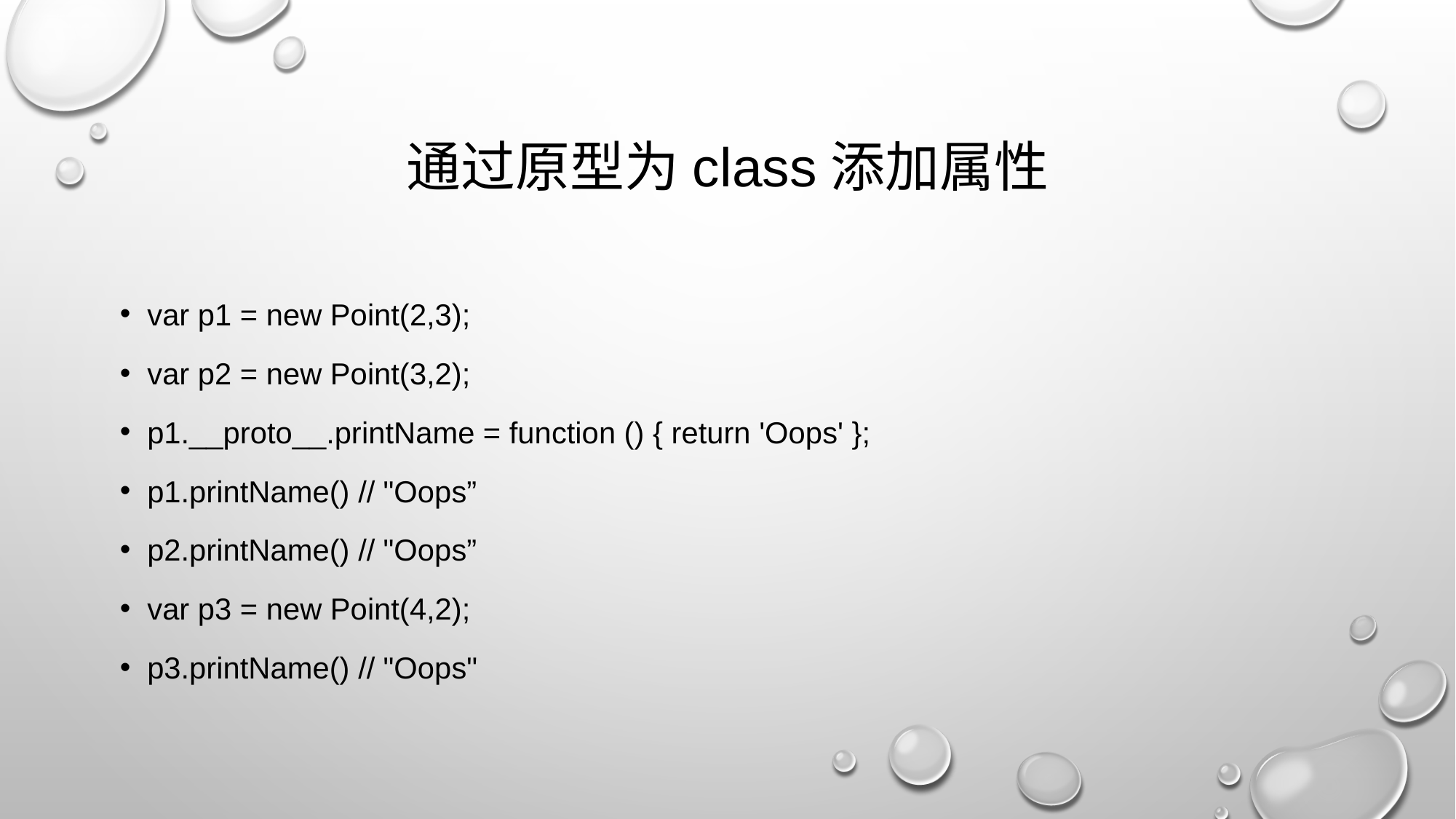

# 通过原型为class添加属性
var p1 = new Point(2,3);
var p2 = new Point(3,2);
p1.__proto__.printName = function () { return 'Oops' };
p1.printName() // "Oops”
p2.printName() // "Oops”
var p3 = new Point(4,2);
p3.printName() // "Oops"